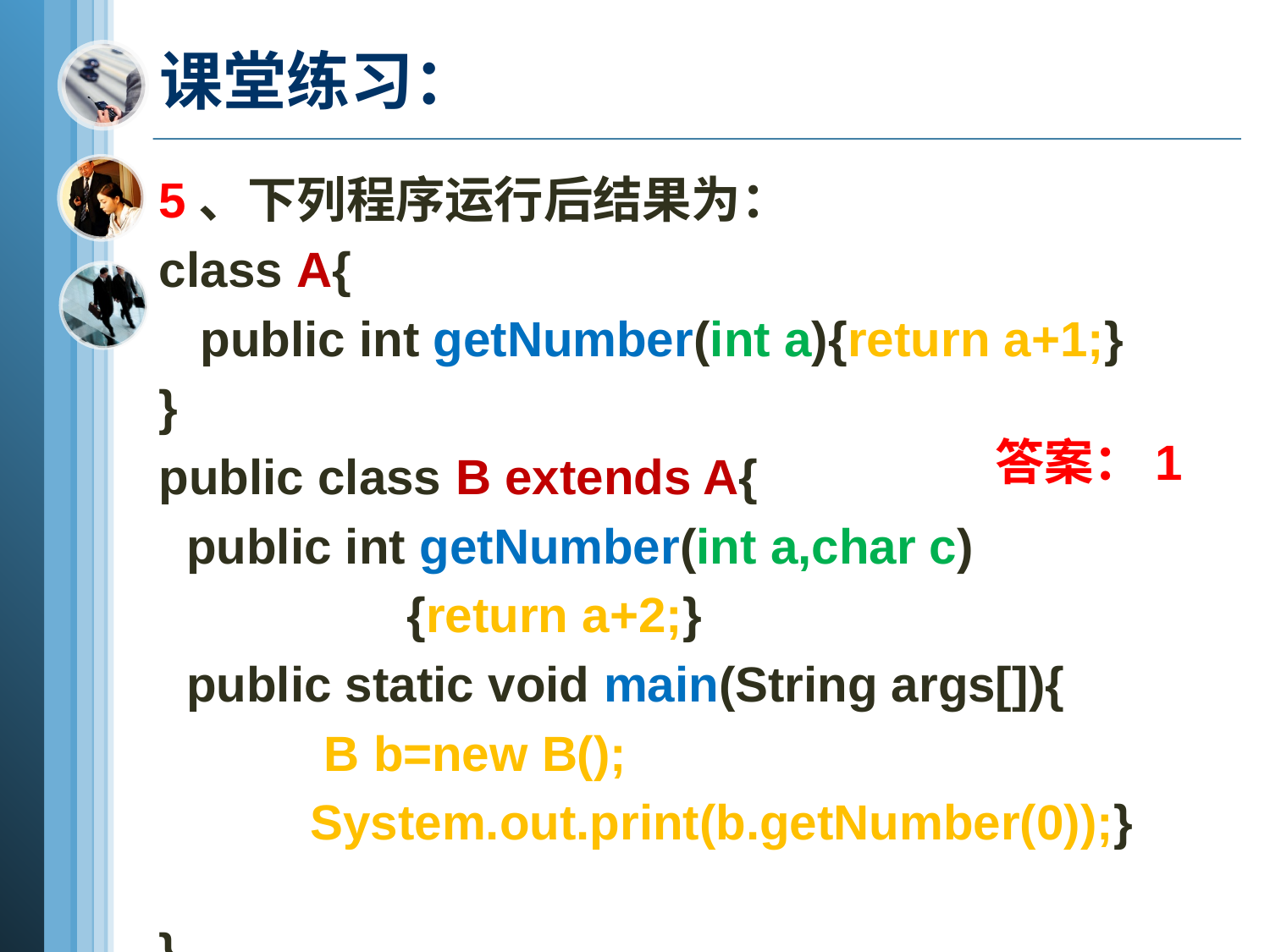

# 课堂练习：
5、下列程序运行后结果为：
class A{
   public int getNumber(int a){return a+1;}
}
public class B extends A{
  public int getNumber(int a,char c)
                  {return a+2;}
  public static void main(String args[]){
            B b=new B();
           System.out.print(b.getNumber(0));}
}
答案：1